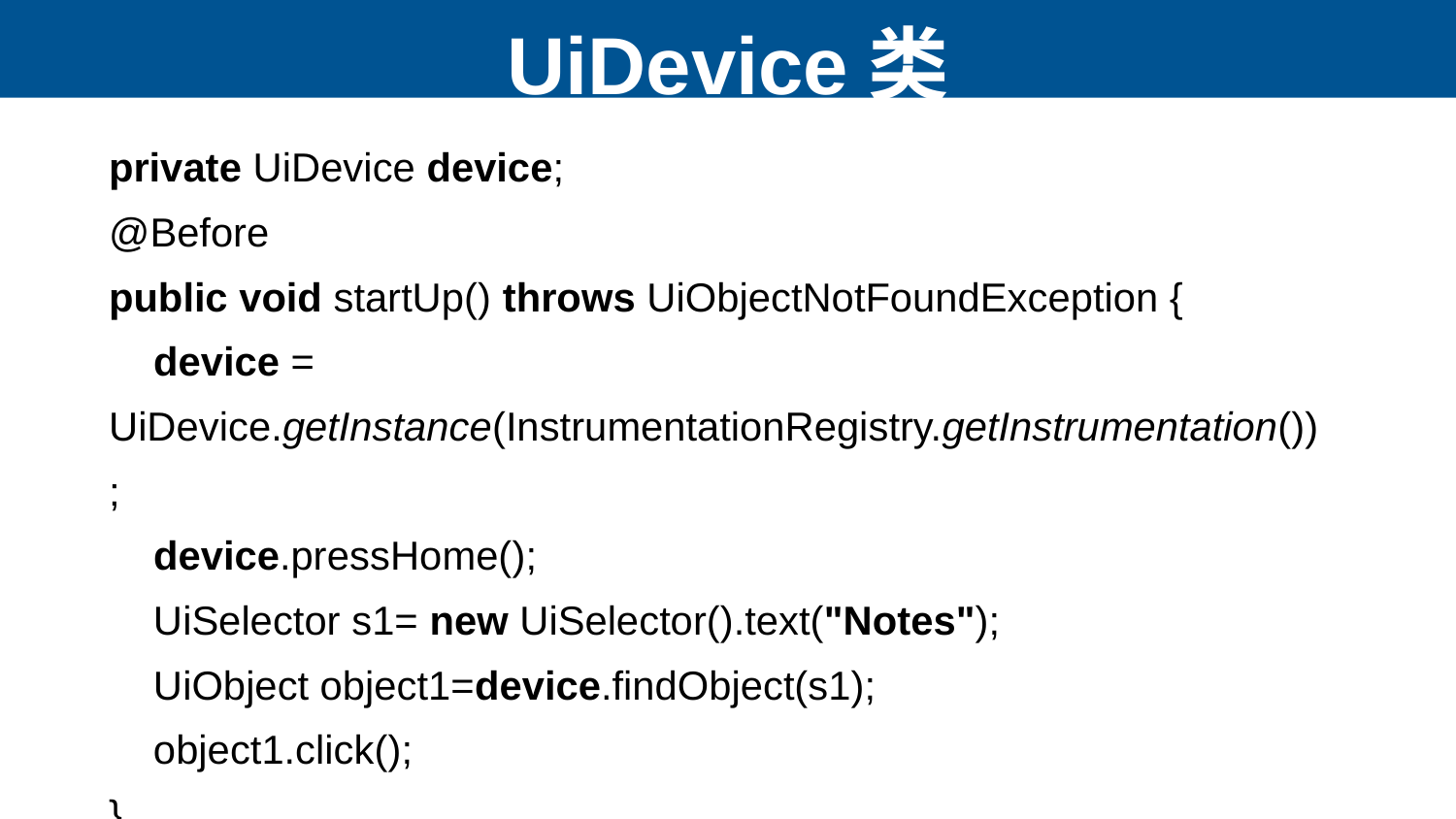

# UiDevice类
private UiDevice device;
@Before
public void startUp() throws UiObjectNotFoundException {
    device = UiDevice.getInstance(InstrumentationRegistry.getInstrumentation());
    device.pressHome();
    UiSelector s1= new UiSelector().text("Notes");
    UiObject object1=device.findObject(s1);
    object1.click();
}